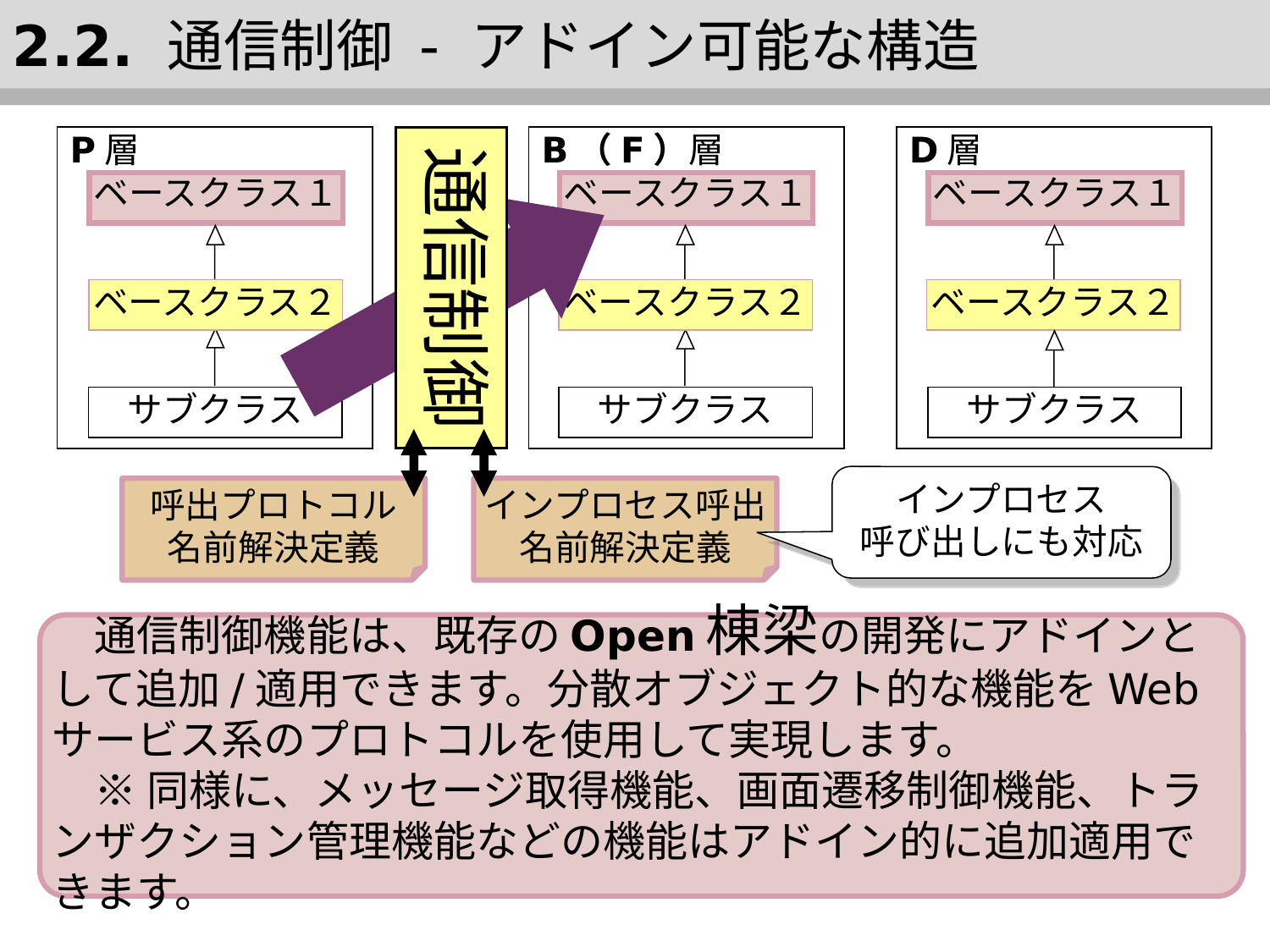

2.2. 通信制御 - アドイン可能な構造
 P層
ベースクラス１

ベースクラス２

サブクラス
 B（F）層
 D層
ベースクラス１
ベースクラス１

ベースクラス２
ベースクラス２

サブクラス
サブクラス
通信制御

呼出プロトコル
名前解決定義
インプロセス呼出
名前解決定義

インプロセス
呼び出しにも対応
　通信制御機能は、既存のOpen棟梁の開発にアドインとして追加/適用できます。分散オブジェクト的な機能をWebサービス系のプロトコルを使用して実現します。
　※ 同様に、メッセージ取得機能、画面遷移制御機能、トランザクション管理機能などの機能はアドイン的に追加適用できます。